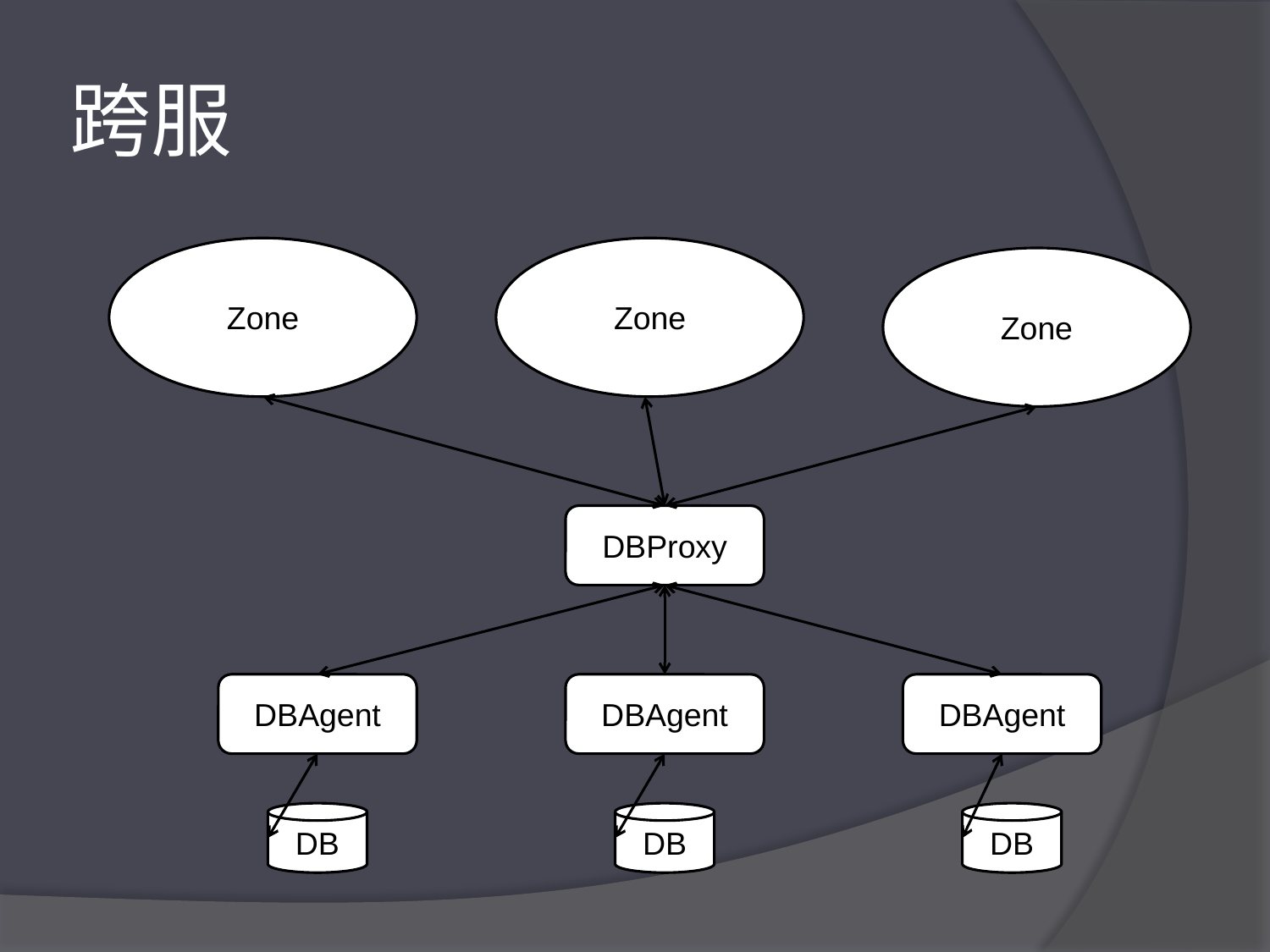

# 跨服
Zone
Zone
Zone
DBProxy
DBAgent
DBAgent
DBAgent
DB
DB
DB